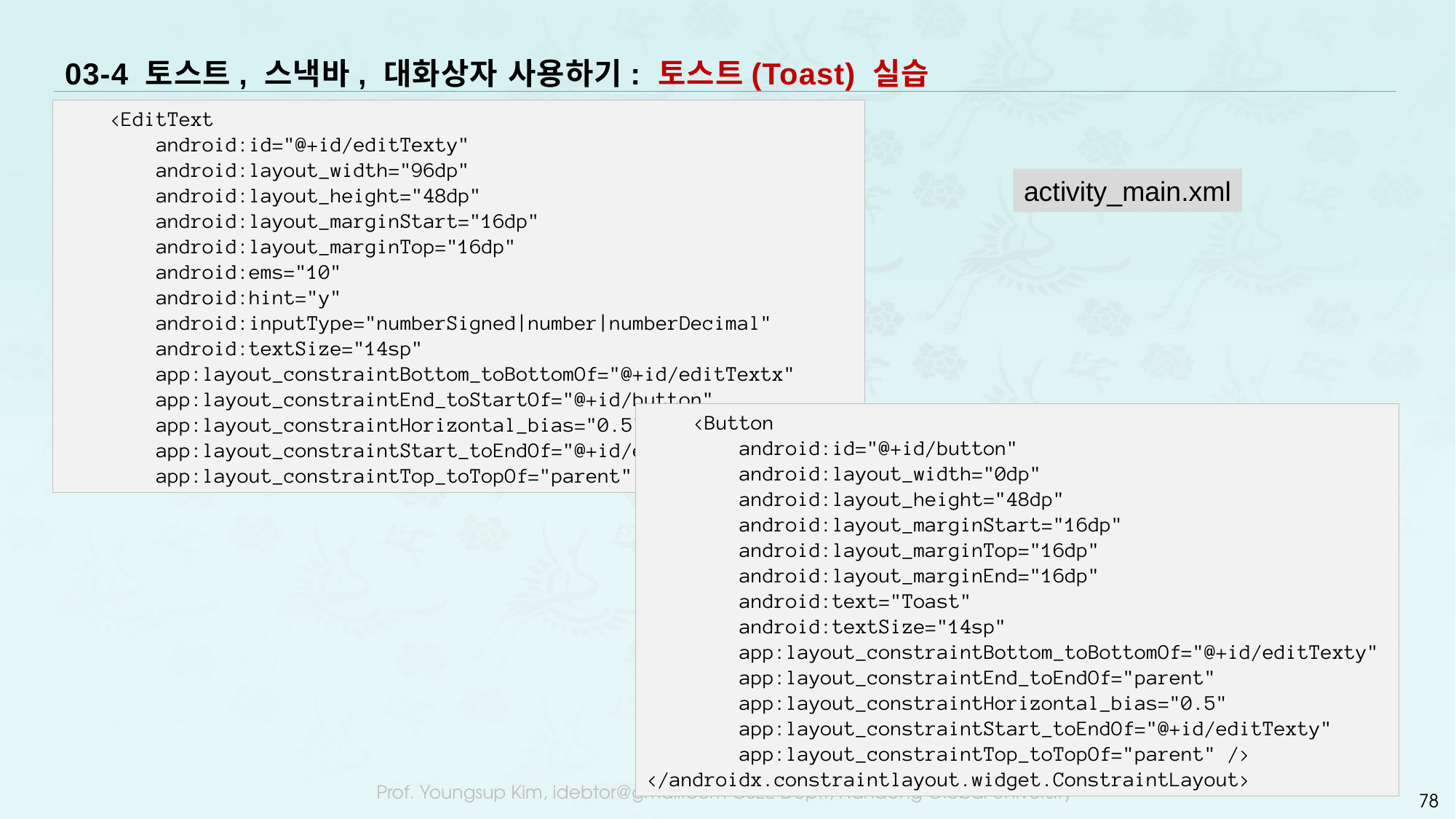

# 03-4 토스트, 스낵바, 대화상자 사용하기: 토스트(Toast) 실습
    <EditText
        android:id="@+id/editTexty"
        android:layout_width="96dp"
        android:layout_height="48dp"
        android:layout_marginStart="16dp"
        android:layout_marginTop="16dp"
        android:ems="10"
        android:hint="y"
        android:inputType="numberSigned|number|numberDecimal"
        android:textSize="14sp"
        app:layout_constraintBottom_toBottomOf="@+id/editTextx"
        app:layout_constraintEnd_toStartOf="@+id/button"
        app:layout_constraintHorizontal_bias="0.5"
        app:layout_constraintStart_toEndOf="@+id/editTextx"
        app:layout_constraintTop_toTopOf="parent" />

activity_main.xml
    <Button
        android:id="@+id/button"
        android:layout_width="0dp"
        android:layout_height="48dp"
        android:layout_marginStart="16dp"
        android:layout_marginTop="16dp"
        android:layout_marginEnd="16dp"
        android:text="Toast"
        android:textSize="14sp"
        app:layout_constraintBottom_toBottomOf="@+id/editTexty"
        app:layout_constraintEnd_toEndOf="parent"
        app:layout_constraintHorizontal_bias="0.5"
        app:layout_constraintStart_toEndOf="@+id/editTexty"
        app:layout_constraintTop_toTopOf="parent" />
</androidx.constraintlayout.widget.ConstraintLayout>
78